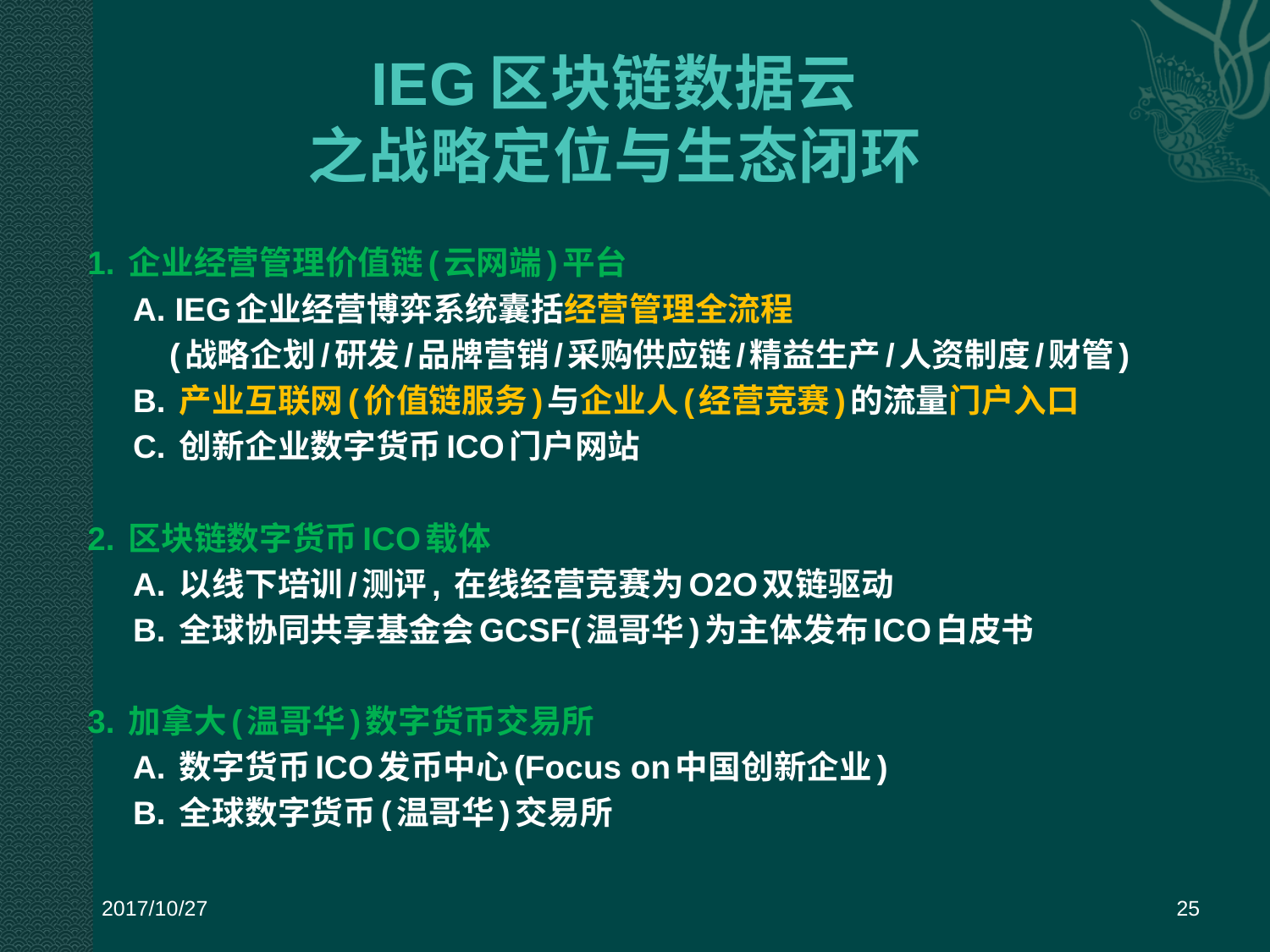

# IEG区块链数据云 之战略定位与生态闭环
1. 企业经营管理价值链(云网端)平台
     A. IEG企业经营博弈系统囊括经营管理全流程
         (战略企划/研发/品牌营销/采购供应链/精益生产/人资制度/财管)
     B. 产业互联网(价值链服务)与企业人(经营竞赛)的流量门户入口
     C. 创新企业数字货币ICO门户网站

2. 区块链数字货币ICO载体
     A. 以线下培训/测评, 在线经营竞赛为O2O双链驱动
     B. 全球协同共享基金会GCSF(温哥华)为主体发布ICO白皮书

3. 加拿大(温哥华)数字货币交易所
     A. 数字货币ICO发币中心(Focus on中国创新企业)
     B. 全球数字货币(温哥华)交易所

2017/10/27
25